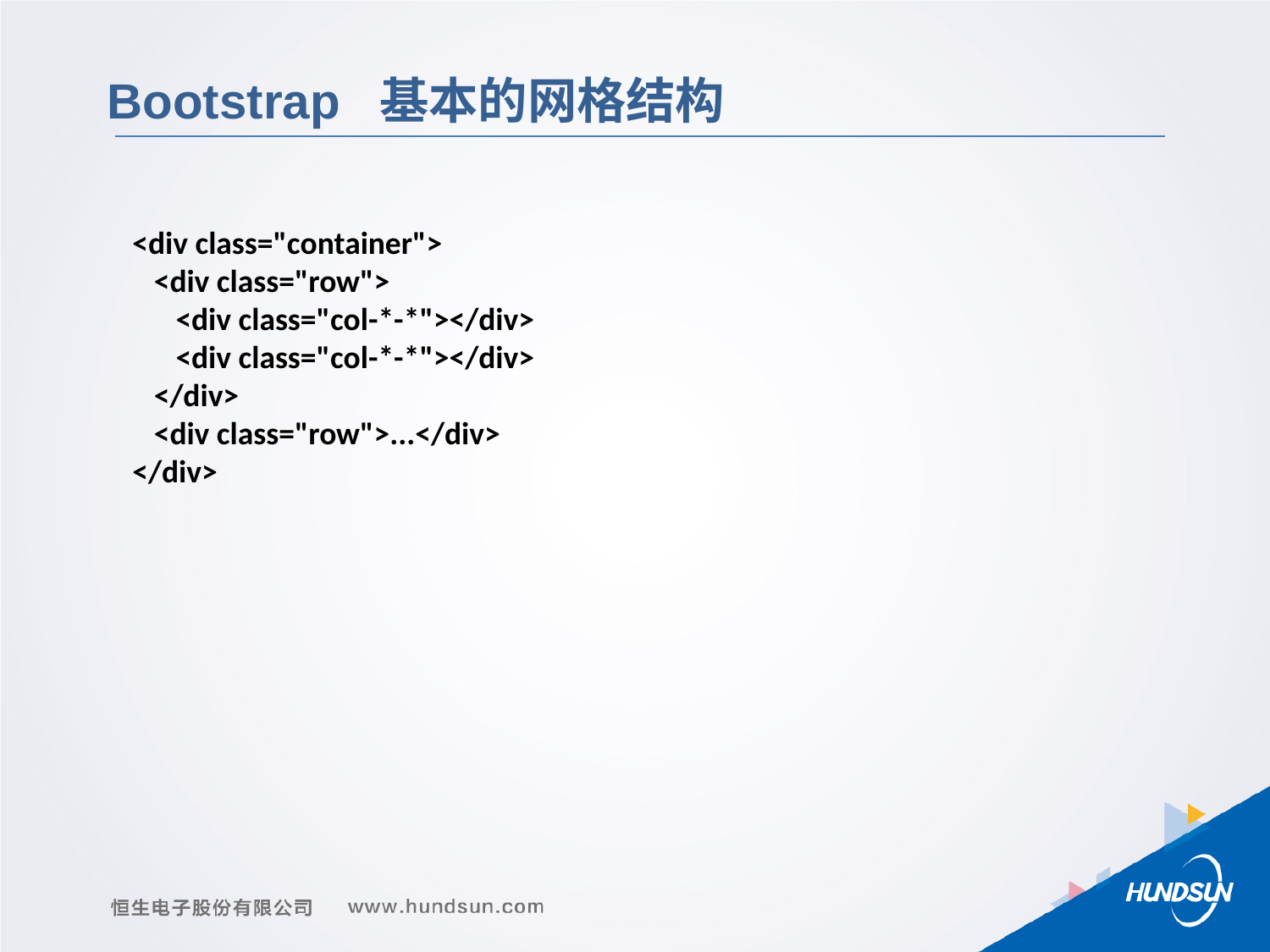

Bootstrap  基本的网格结构
<div class="container">
   <div class="row">
      <div class="col-*-*"></div>
      <div class="col-*-*"></div>
   </div>
   <div class="row">...</div>
</div>